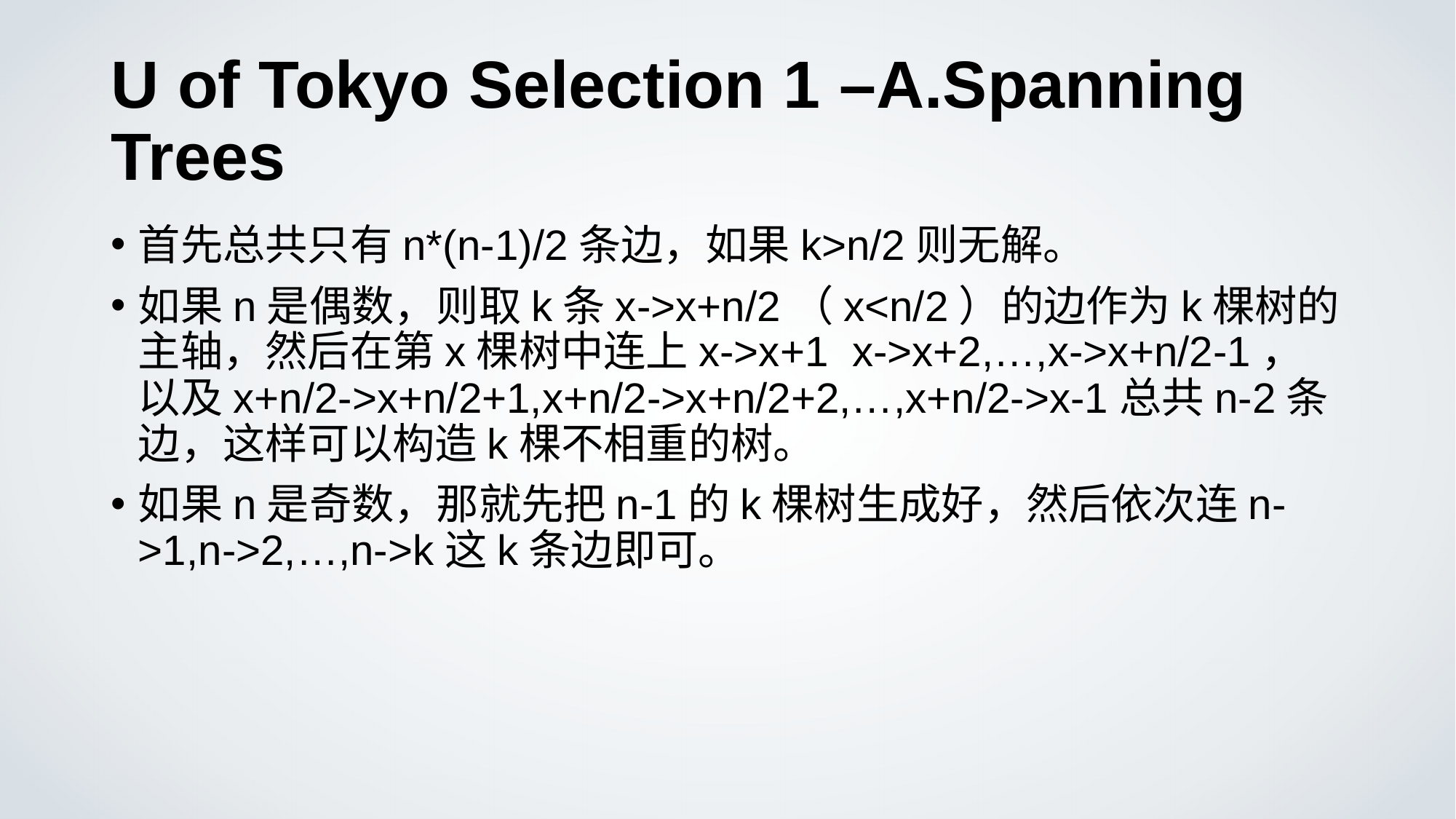

# U of Tokyo Selection 1 –A.Spanning Trees
首先总共只有n*(n-1)/2条边，如果k>n/2则无解。
如果n是偶数，则取k条x->x+n/2（x<n/2）的边作为k棵树的主轴，然后在第x棵树中连上x->x+1  x->x+2,…,x->x+n/2-1，以及x+n/2->x+n/2+1,x+n/2->x+n/2+2,…,x+n/2->x-1总共n-2条边，这样可以构造k棵不相重的树。
如果n是奇数，那就先把n-1的k棵树生成好，然后依次连n->1,n->2,…,n->k这k条边即可。